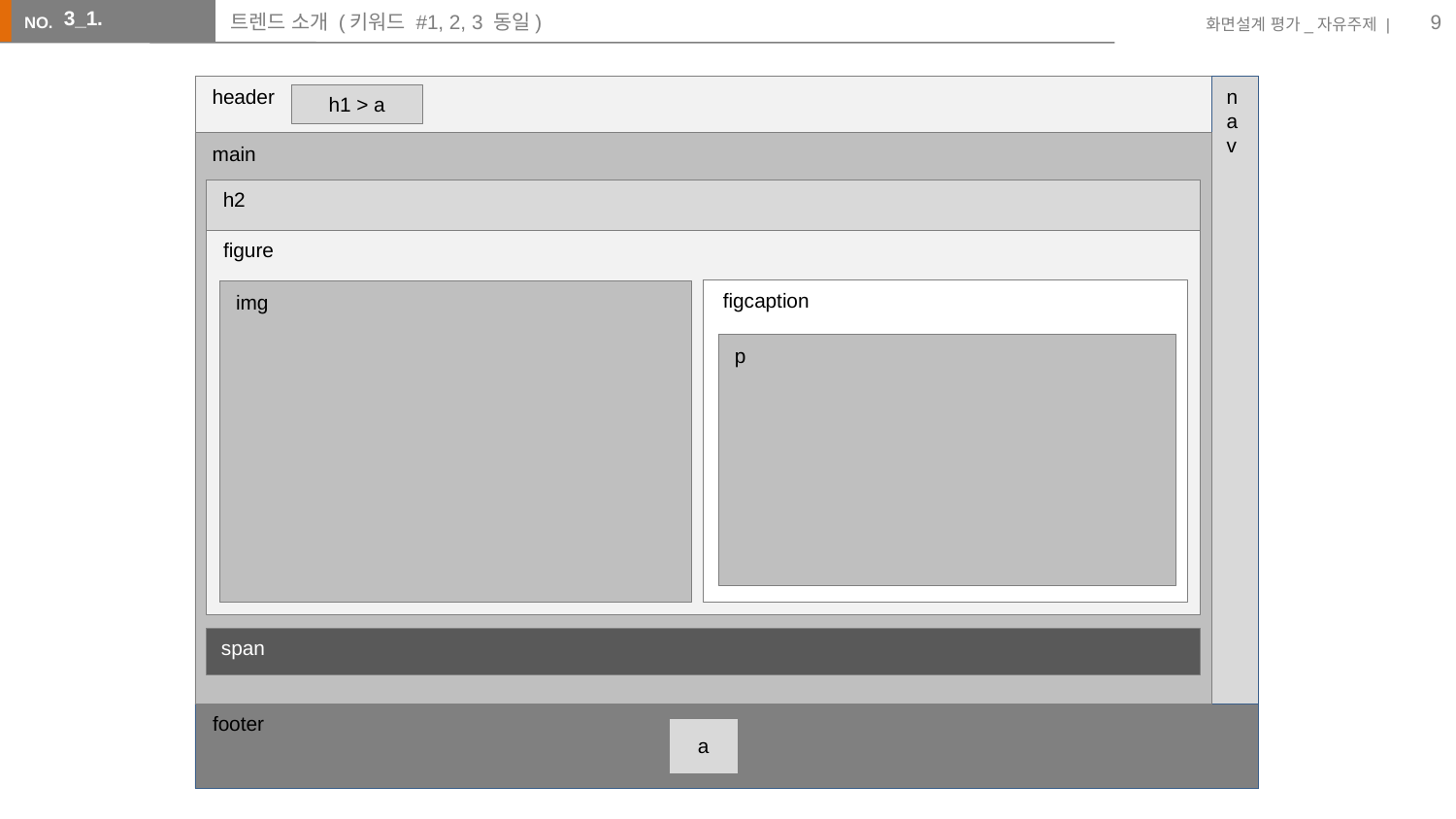

9
3_1.
# 트렌드 소개 (키워드 #1, 2, 3 동일)

header
nav

h1 > a

main

h2

figure

figcaption
img

p
span

footer

a